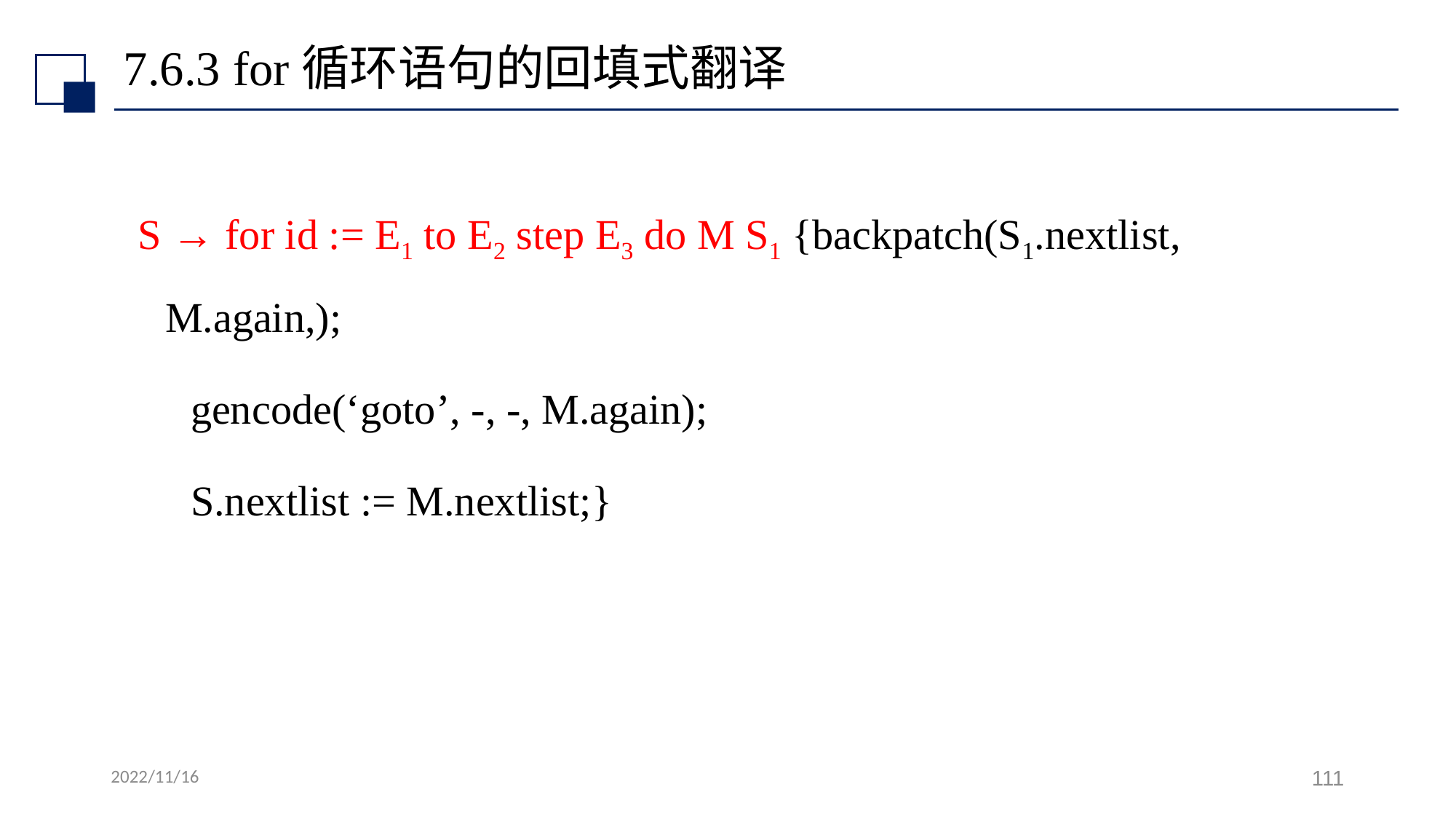

# 7.6.3 for循环语句的回填式翻译
S → for id := E1 to E2 step E3 do M S1 {backpatch(S1.nextlist, M.again,);
     gencode(‘goto’, -, -, M.again);
     S.nextlist := M.nextlist;}
2022/11/16
111